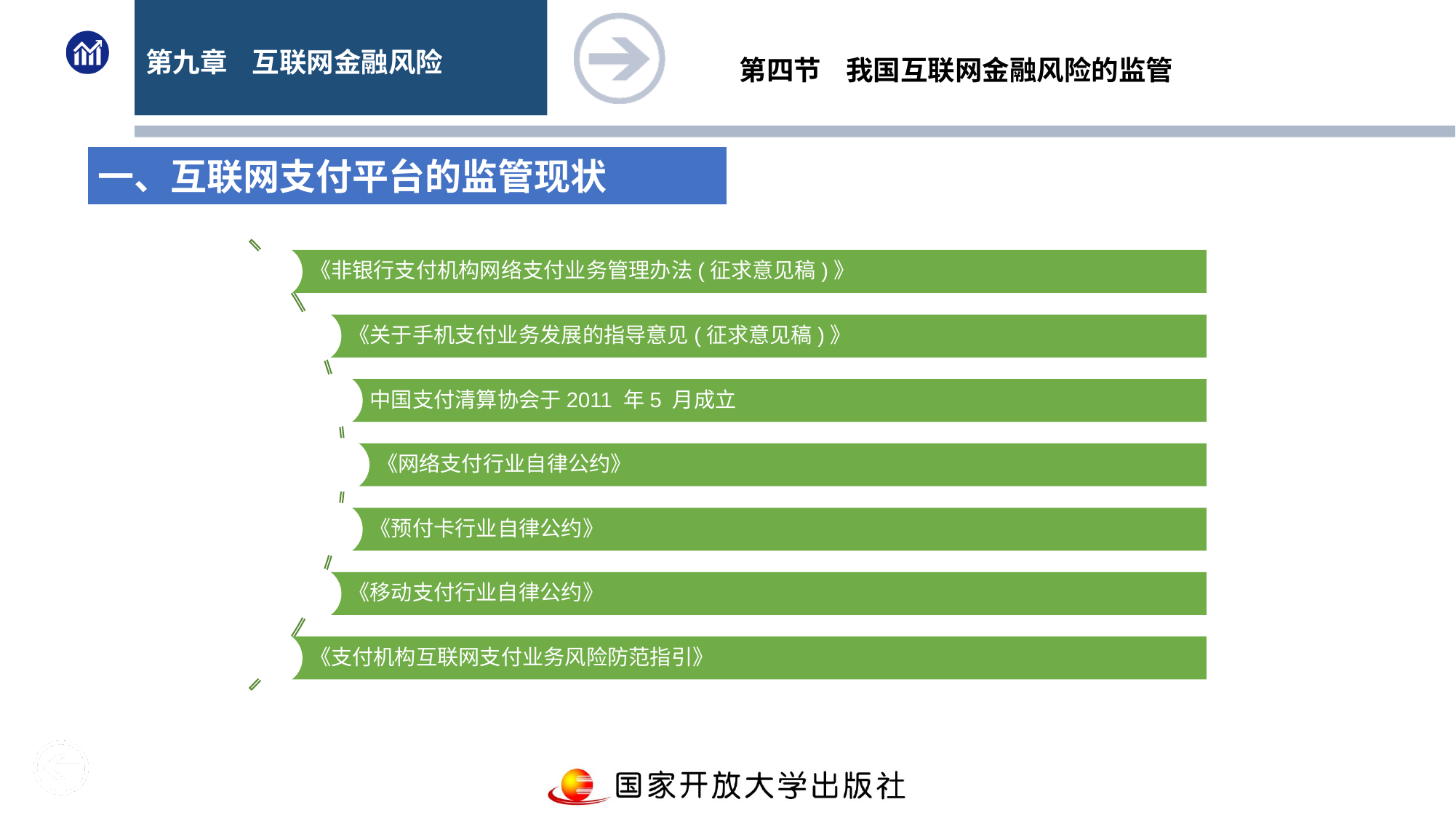

第四节    我国互联网金融风险的监管
第九章    互联网金融风险
一、互联网支付平台的监管现状
《非银行支付机构网络支付业务管理办法(征求意见稿)》
《关于手机支付业务发展的指导意见(征求意见稿)》
中国支付清算协会于2011 年5 月成立
《网络支付行业自律公约》
《预付卡行业自律公约》
《移动支付行业自律公约》
《支付机构互联网支付业务风险防范指引》